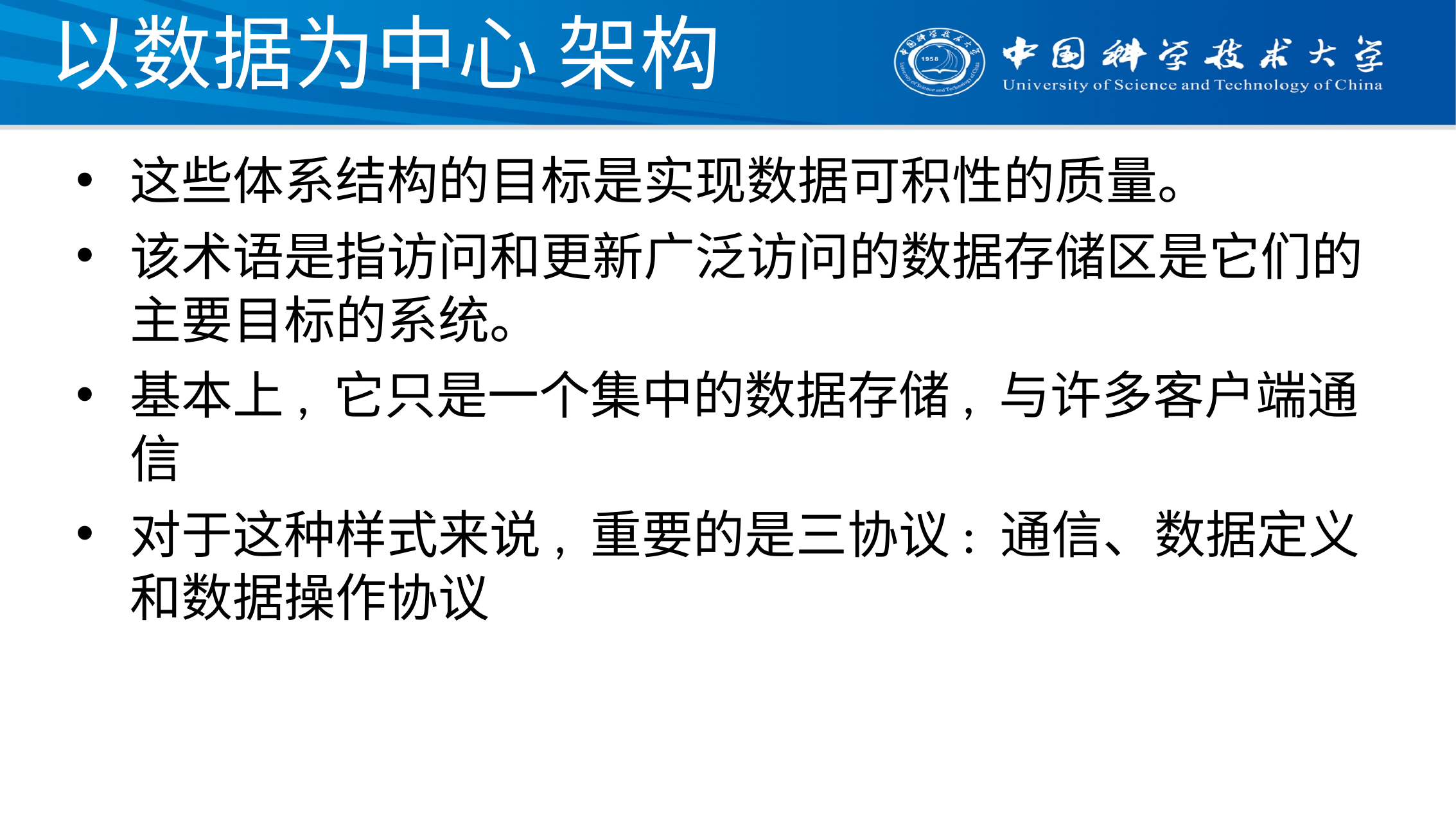

# 以数据为中心 架构
这些体系结构的目标是实现数据可积性的质量。
该术语是指访问和更新广泛访问的数据存储区是它们的主要目标的系统。
基本上, 它只是一个集中的数据存储, 与许多客户端通信
对于这种样式来说, 重要的是三协议: 通信、数据定义和数据操作协议